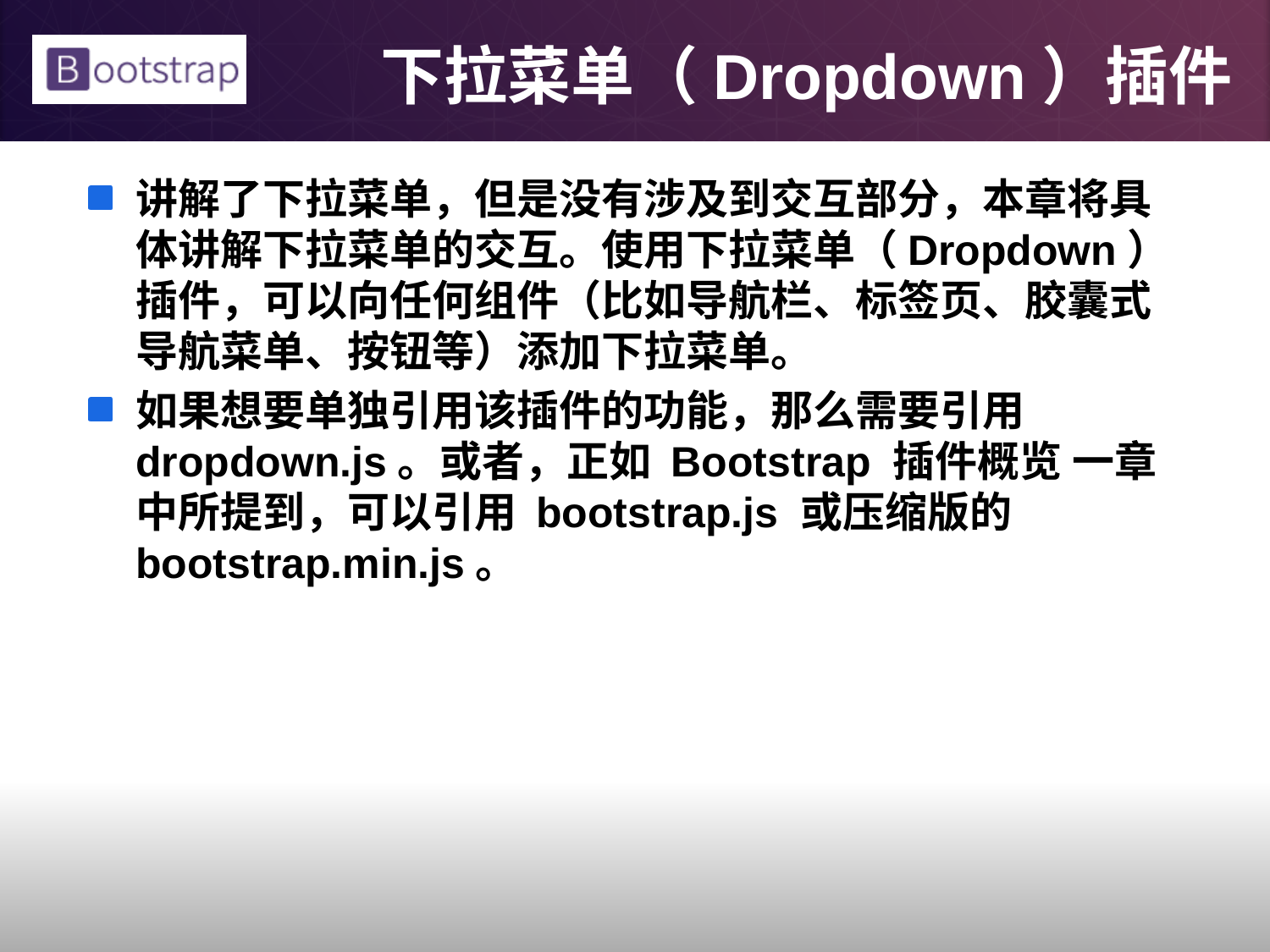

# 下拉菜单（Dropdown）插件
讲解了下拉菜单，但是没有涉及到交互部分，本章将具体讲解下拉菜单的交互。使用下拉菜单（Dropdown）插件，可以向任何组件（比如导航栏、标签页、胶囊式导航菜单、按钮等）添加下拉菜单。
如果想要单独引用该插件的功能，那么需要引用 dropdown.js。或者，正如 Bootstrap 插件概览 一章中所提到，可以引用 bootstrap.js 或压缩版的 bootstrap.min.js。